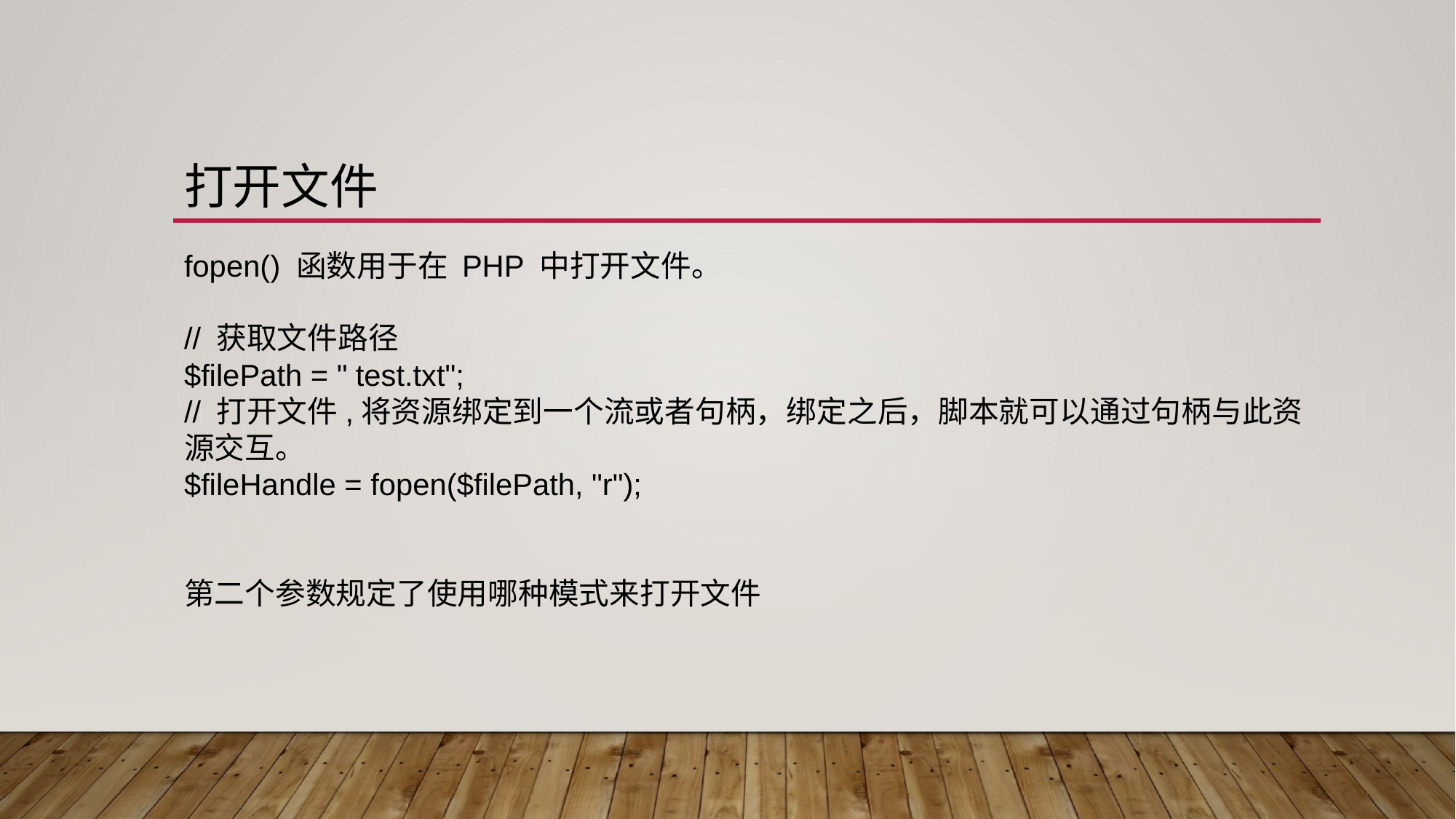

# 打开文件
fopen() 函数用于在 PHP 中打开文件。

// 获取文件路径
$filePath = " test.txt";
// 打开文件,将资源绑定到一个流或者句柄，绑定之后，脚本就可以通过句柄与此资源交互。
$fileHandle = fopen($filePath, "r");

第二个参数规定了使用哪种模式来打开文件